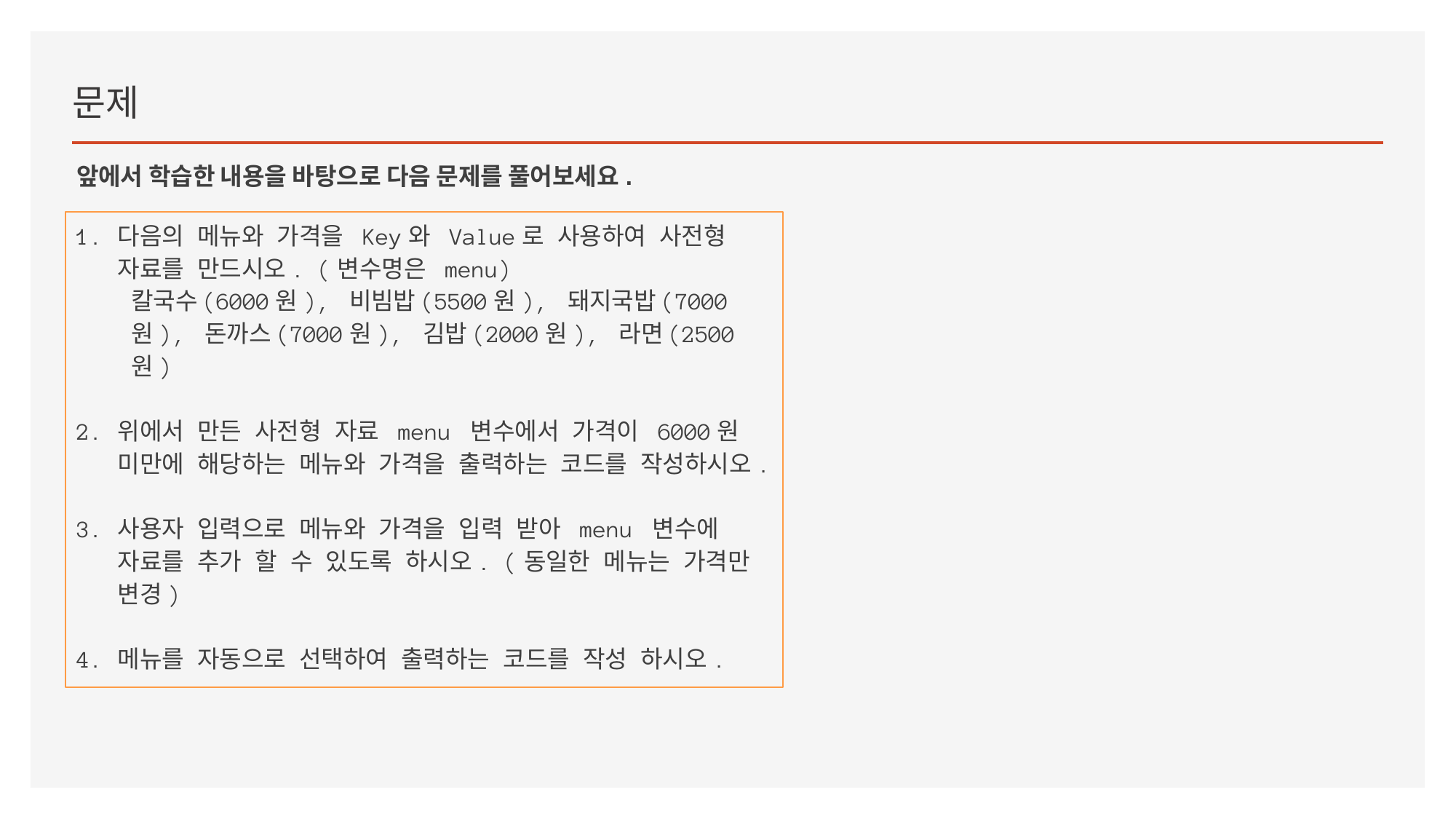

문제
앞에서 학습한 내용을 바탕으로 다음 문제를 풀어보세요.
다음의 메뉴와 가격을 Key와 Value로 사용하여 사전형 자료를 만드시오. (변수명은 menu)
칼국수(6000원), 비빔밥(5500원), 돼지국밥(7000원), 돈까스(7000원), 김밥(2000원), 라면(2500원)

위에서 만든 사전형 자료 menu 변수에서 가격이 6000원 미만에 해당하는 메뉴와 가격을 출력하는 코드를 작성하시오.

사용자 입력으로 메뉴와 가격을 입력 받아 menu 변수에 자료를 추가 할 수 있도록 하시오. (동일한 메뉴는 가격만 변경)

메뉴를 자동으로 선택하여 출력하는 코드를 작성 하시오.